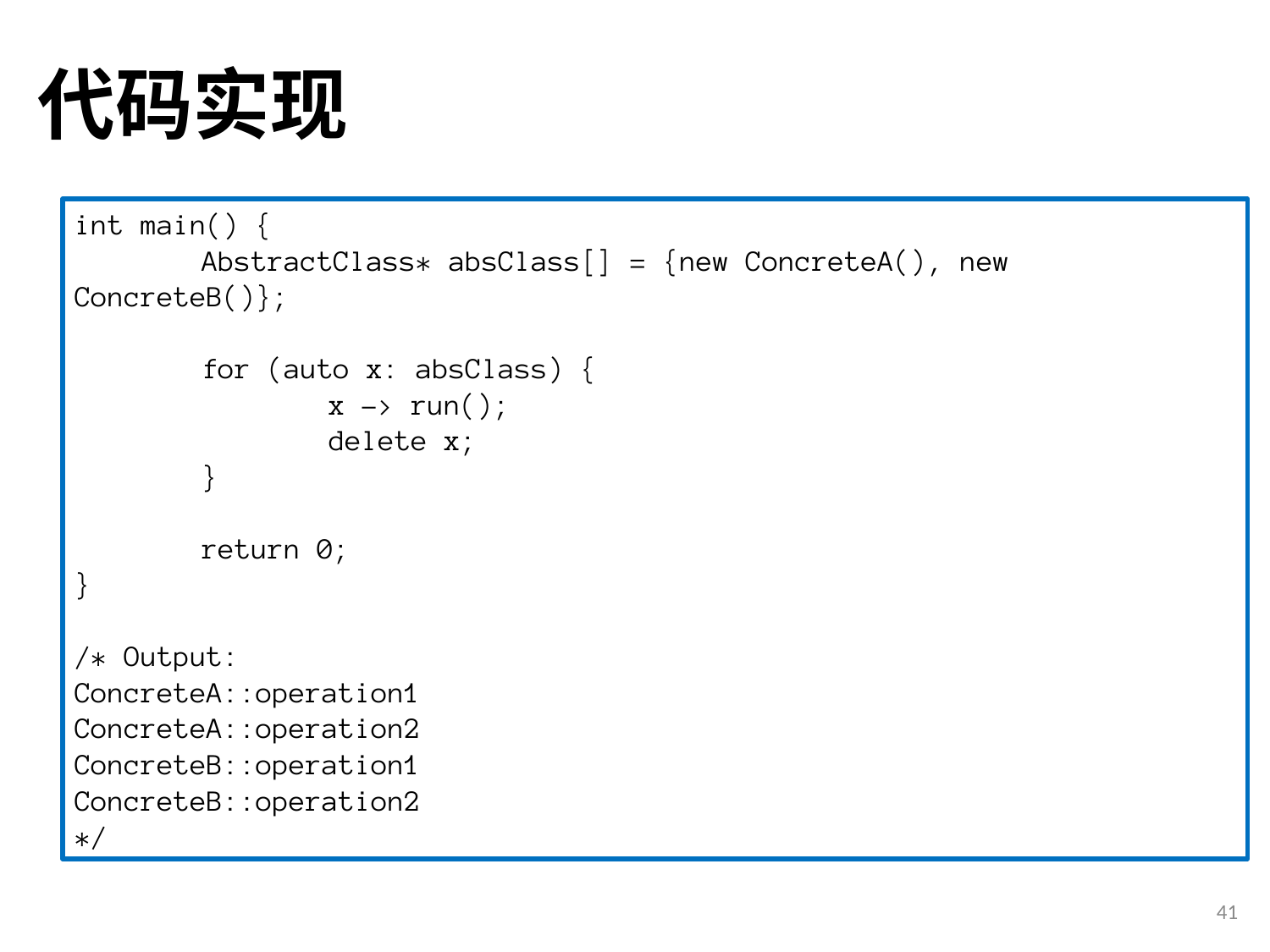

# 代码实现
int main() {
	AbstractClass* absClass[] = {new ConcreteA(), new ConcreteB()};

	for (auto x: absClass) {
		x -> run();
		delete x;
	}

	return 0;
}

/* Output:
ConcreteA::operation1
ConcreteA::operation2
ConcreteB::operation1
ConcreteB::operation2
*/
41